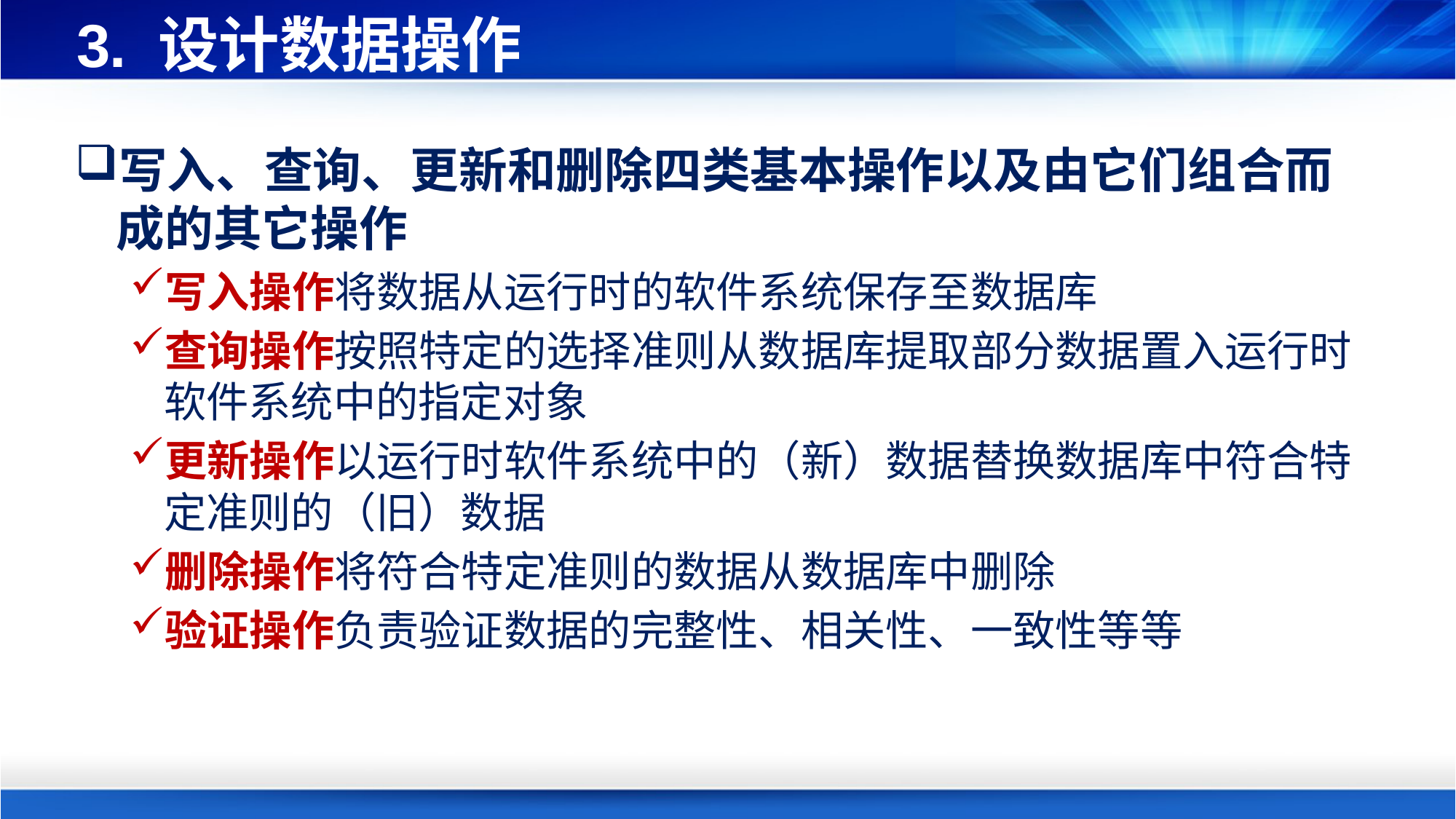

# 3. 设计数据操作
写入、查询、更新和删除四类基本操作以及由它们组合而成的其它操作
写入操作将数据从运行时的软件系统保存至数据库
查询操作按照特定的选择准则从数据库提取部分数据置入运行时软件系统中的指定对象
更新操作以运行时软件系统中的（新）数据替换数据库中符合特定准则的（旧）数据
删除操作将符合特定准则的数据从数据库中删除
验证操作负责验证数据的完整性、相关性、一致性等等